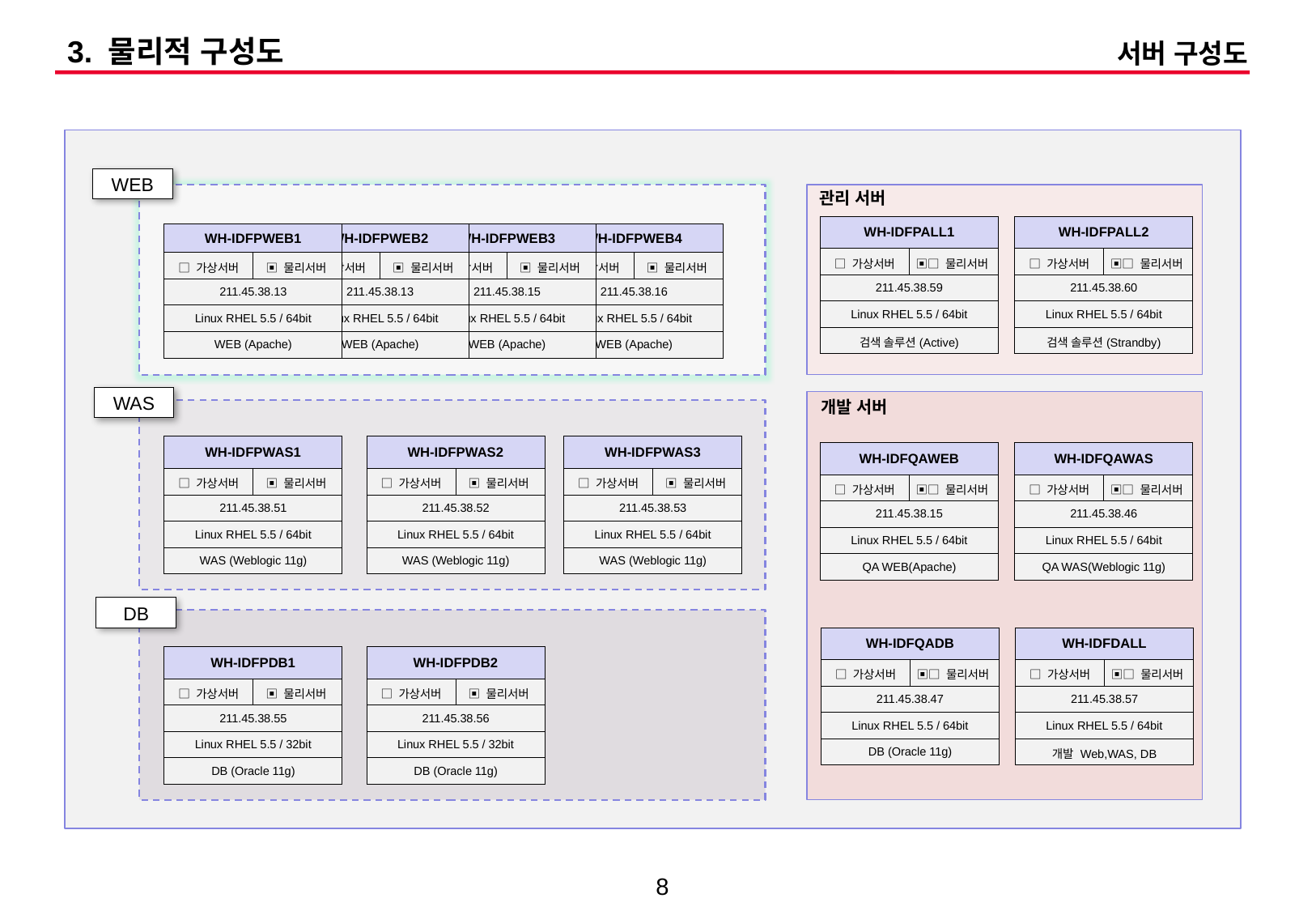

3. 물리적 구성도
서버 구성도

WEB

관리 서버
| WH-IDFPALL1 |  |
| --- | --- |
| □ 가상서버 | ▣□ 물리서버 |
| 211.45.38.59 |  |
| Linux RHEL 5.5 / 64bit |  |
| 검색 솔루션(Active) |  |
| WH-IDFPALL2 |  |
| --- | --- |
| □ 가상서버 | ▣□ 물리서버 |
| 211.45.38.60 |  |
| Linux RHEL 5.5 / 64bit |  |
| 검색 솔루션(Strandby) |  |
| WH-IDFPWEB1 |  |
| --- | --- |
| □ 가상서버 | ▣ 물리서버 |
| 211.45.38.13 |  |
| Linux RHEL 5.5 / 64bit |  |
| WEB (Apache) |  |
| WH-IDFPWEB2 |  |
| --- | --- |
| ▣ 가상서버 | ▣ 물리서버 |
| 211.45.38.13 |  |
| Linux RHEL 5.5 / 64bit |  |
| WEB (Apache) |  |
| WH-IDFPWEB3 |  |
| --- | --- |
| ▣ 가상서버 | ▣ 물리서버 |
| 211.45.38.15 |  |
| Linux RHEL 5.5 / 64bit |  |
| WEB (Apache) |  |
| WH-IDFPWEB4 |  |
| --- | --- |
| ▣ 가상서버 | ▣ 물리서버 |
| 211.45.38.16 |  |
| Linux RHEL 5.5 / 64bit |  |
| WEB (Apache) |  |
WAS

개발 서버
| WH-IDFPWAS1 |  |
| --- | --- |
| □ 가상서버 | ▣ 물리서버 |
| 211.45.38.51 |  |
| Linux RHEL 5.5 / 64bit |  |
| WAS (Weblogic 11g) |  |
| WH-IDFPWAS2 |  |
| --- | --- |
| □ 가상서버 | ▣ 물리서버 |
| 211.45.38.52 |  |
| Linux RHEL 5.5 / 64bit |  |
| WAS (Weblogic 11g) |  |
| WH-IDFPWAS3 |  |
| --- | --- |
| □ 가상서버 | ▣ 물리서버 |
| 211.45.38.53 |  |
| Linux RHEL 5.5 / 64bit |  |
| WAS (Weblogic 11g) |  |
| WH-IDFQAWEB |  |
| --- | --- |
| □ 가상서버 | ▣□ 물리서버 |
| 211.45.38.15 |  |
| Linux RHEL 5.5 / 64bit |  |
| QA WEB(Apache) |  |
| WH-IDFQAWAS |  |
| --- | --- |
| □ 가상서버 | ▣□ 물리서버 |
| 211.45.38.46 |  |
| Linux RHEL 5.5 / 64bit |  |
| QA WAS(Weblogic 11g) |  |
DB

| WH-IDFQADB |  |
| --- | --- |
| □ 가상서버 | ▣□ 물리서버 |
| 211.45.38.47 |  |
| Linux RHEL 5.5 / 64bit |  |
| DB (Oracle 11g) |  |
| WH-IDFDALL |  |
| --- | --- |
| □ 가상서버 | ▣□ 물리서버 |
| 211.45.38.57 |  |
| Linux RHEL 5.5 / 64bit |  |
| 개발 Web,WAS, DB |  |
| WH-IDFPDB1 |  |
| --- | --- |
| □ 가상서버 | ▣ 물리서버 |
| 211.45.38.55 |  |
| Linux RHEL 5.5 / 32bit |  |
| DB (Oracle 11g) |  |
| WH-IDFPDB2 |  |
| --- | --- |
| □ 가상서버 | ▣ 물리서버 |
| 211.45.38.56 |  |
| Linux RHEL 5.5 / 32bit |  |
| DB (Oracle 11g) |  |